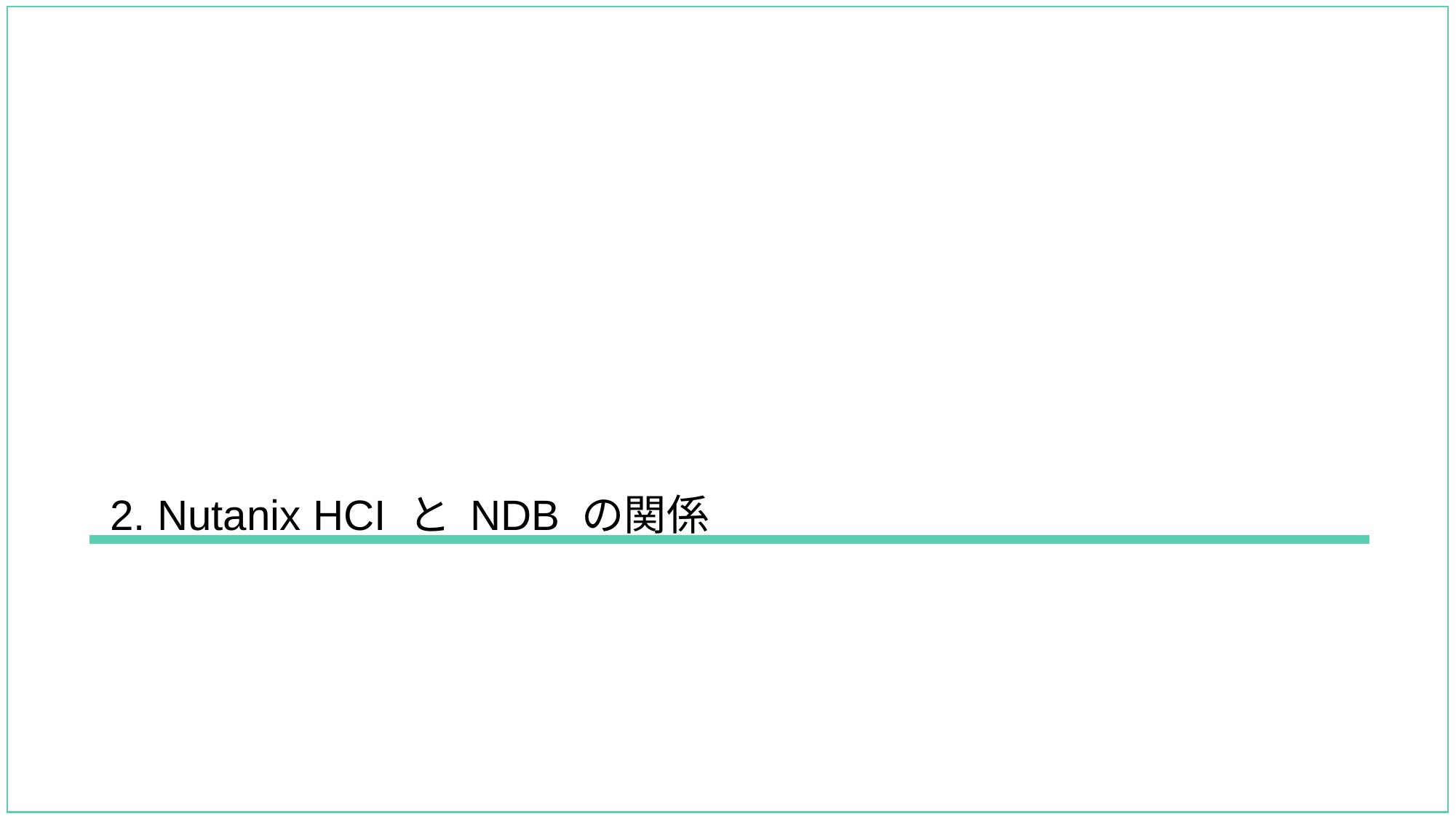

# 2. Nutanix HCI と NDB の関係